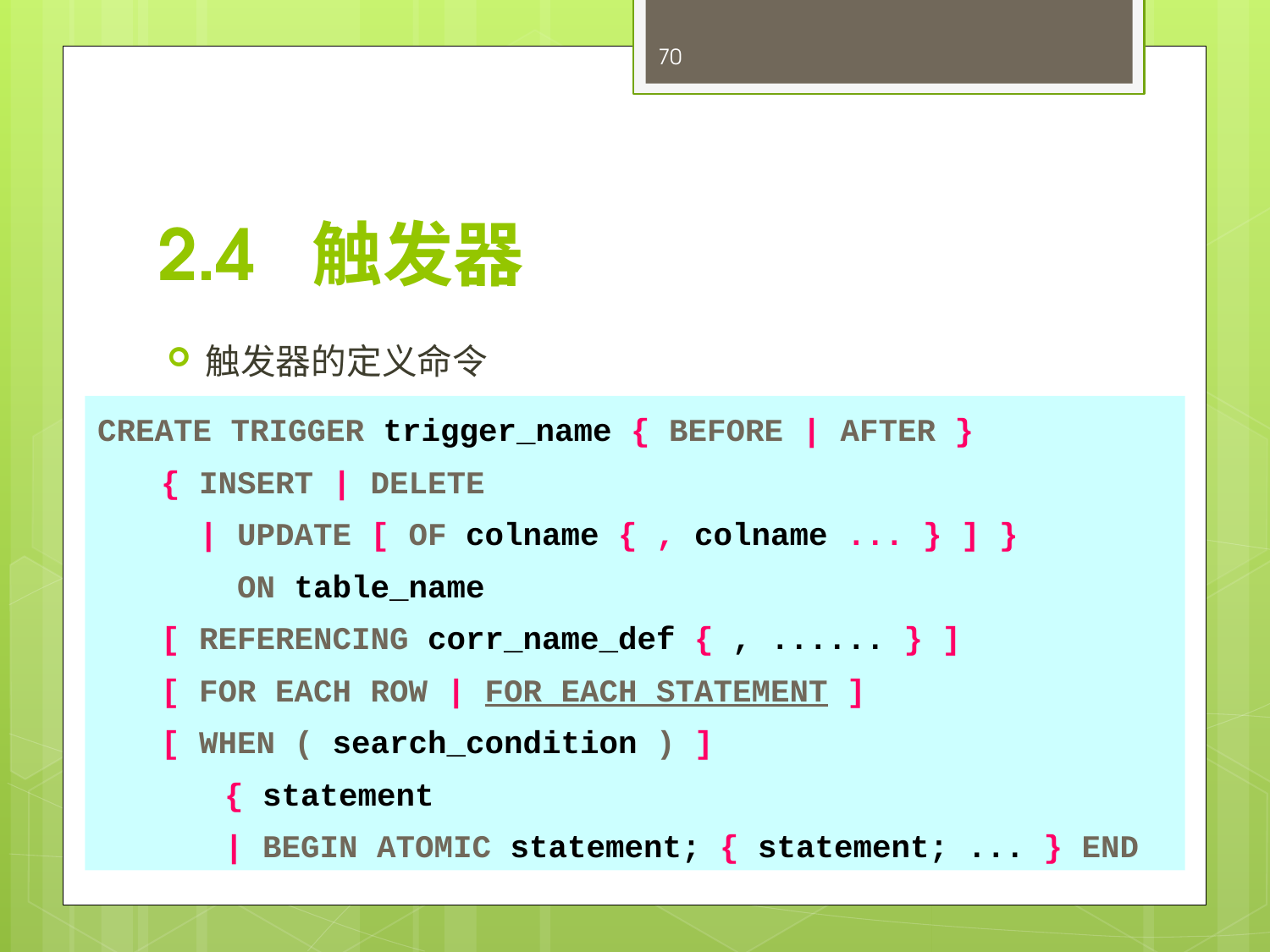

70
# 2.4  触发器
触发器的定义命令
CREATE TRIGGER trigger_name { BEFORE | AFTER }
{ INSERT | DELETE
  | UPDATE [ OF colname { , colname ... } ] }
    ON table_name
[ REFERENCING corr_name_def { , ...... } ]
[ FOR EACH ROW | FOR EACH STATEMENT ]
[ WHEN ( search_condition ) ]
{ statement
| BEGIN ATOMIC statement; { statement; ... } END